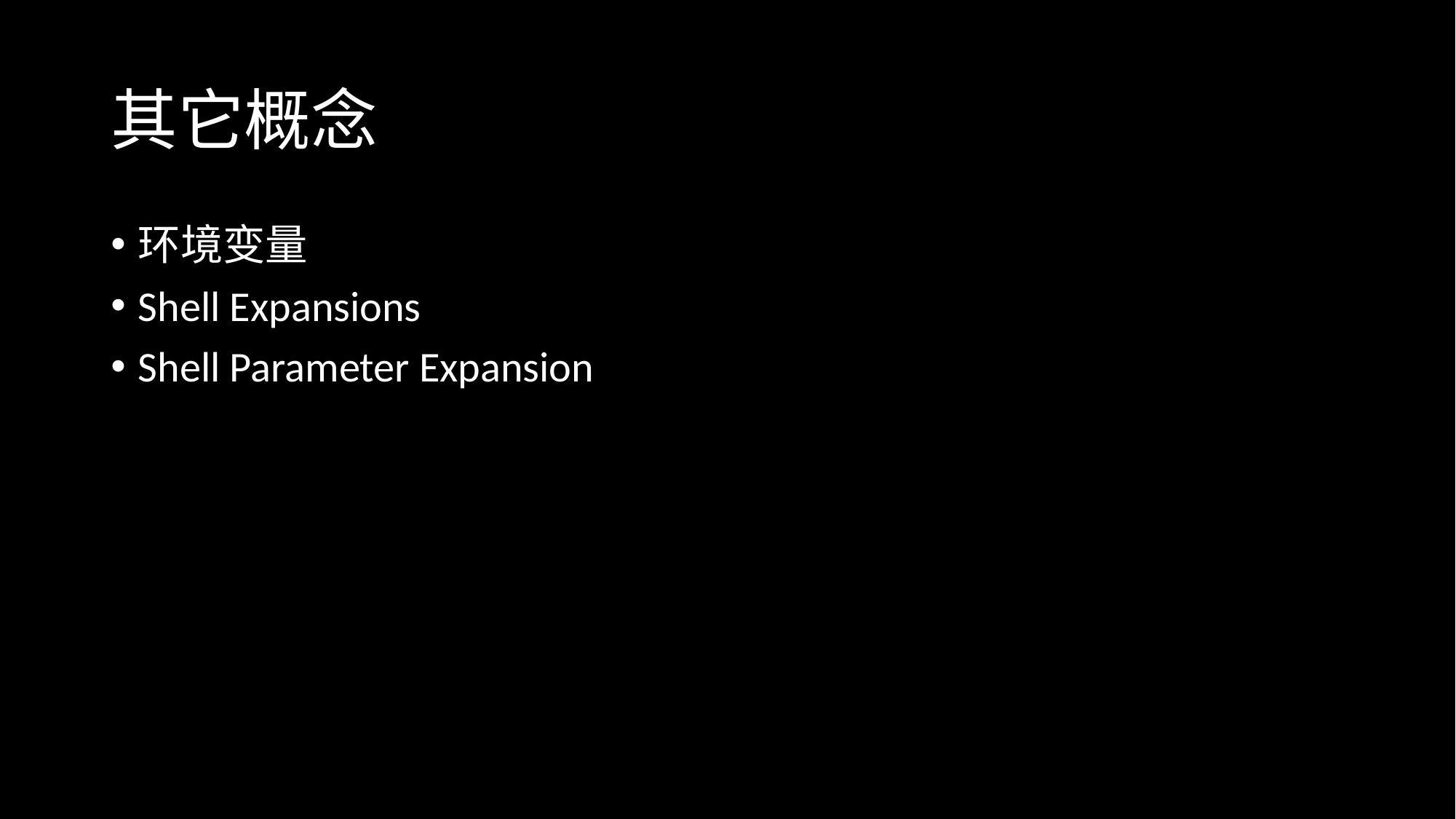

# 其它概念
环境变量
Shell Expansions
Shell Parameter Expansion